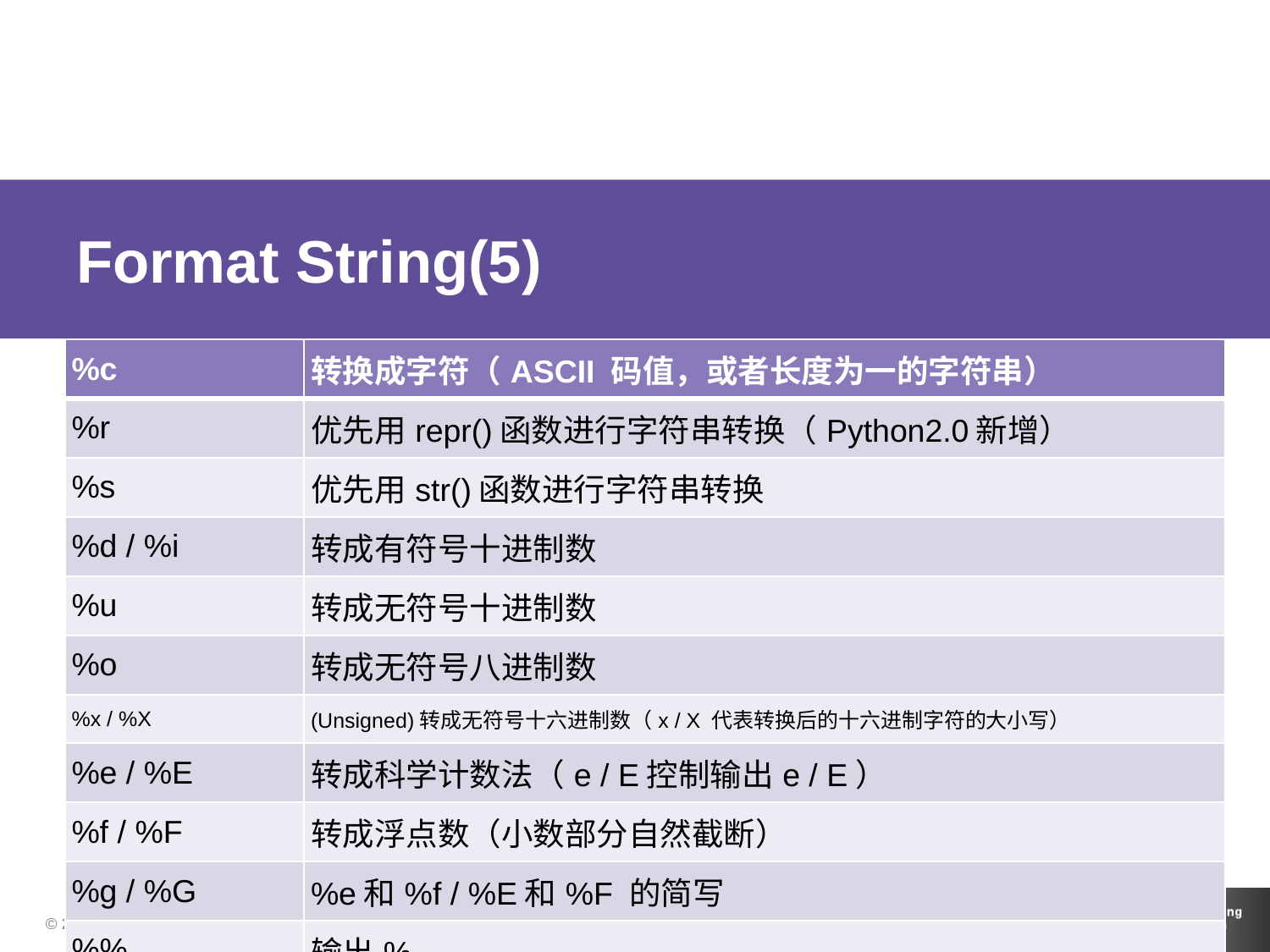

# Format String(5)
| %c | 转换成字符（ASCII 码值，或者长度为一的字符串） |
| --- | --- |
| %r | 优先用repr()函数进行字符串转换（Python2.0新增） |
| %s | 优先用str()函数进行字符串转换 |
| %d / %i | 转成有符号十进制数 |
| %u | 转成无符号十进制数 |
| %o | 转成无符号八进制数 |
| %x / %X | (Unsigned)转成无符号十六进制数（x / X 代表转换后的十六进制字符的大小写） |
| %e / %E | 转成科学计数法（e / E控制输出e / E） |
| %f / %F | 转成浮点数（小数部分自然截断） |
| %g / %G | %e和%f / %E和%F 的简写 |
| %% | 输出% |